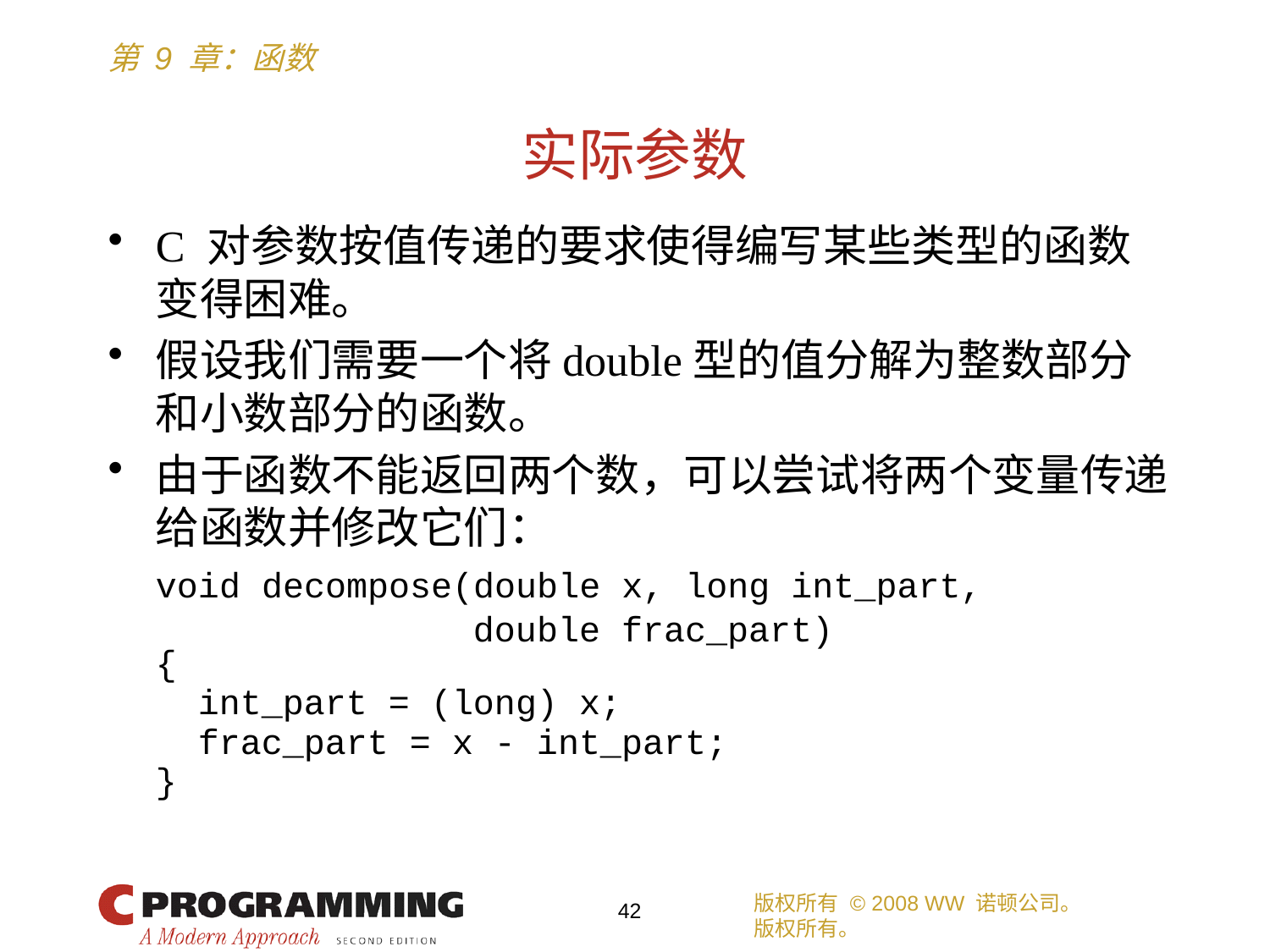

# 实际参数
C 对参数按值传递的要求使得编写某些类型的函数变得困难。
假设我们需要一个将double型的值分解为整数部分和小数部分的函数。
由于函数不能返回两个数，可以尝试将两个变量传递给函数并修改它们：
	void decompose(double x, long int_part,
	               double frac_part)
	{
	  int_part = (long) x;
	  frac_part = x - int_part;
	}
版权所有 © 2008 WW 诺顿公司。
版权所有。
42